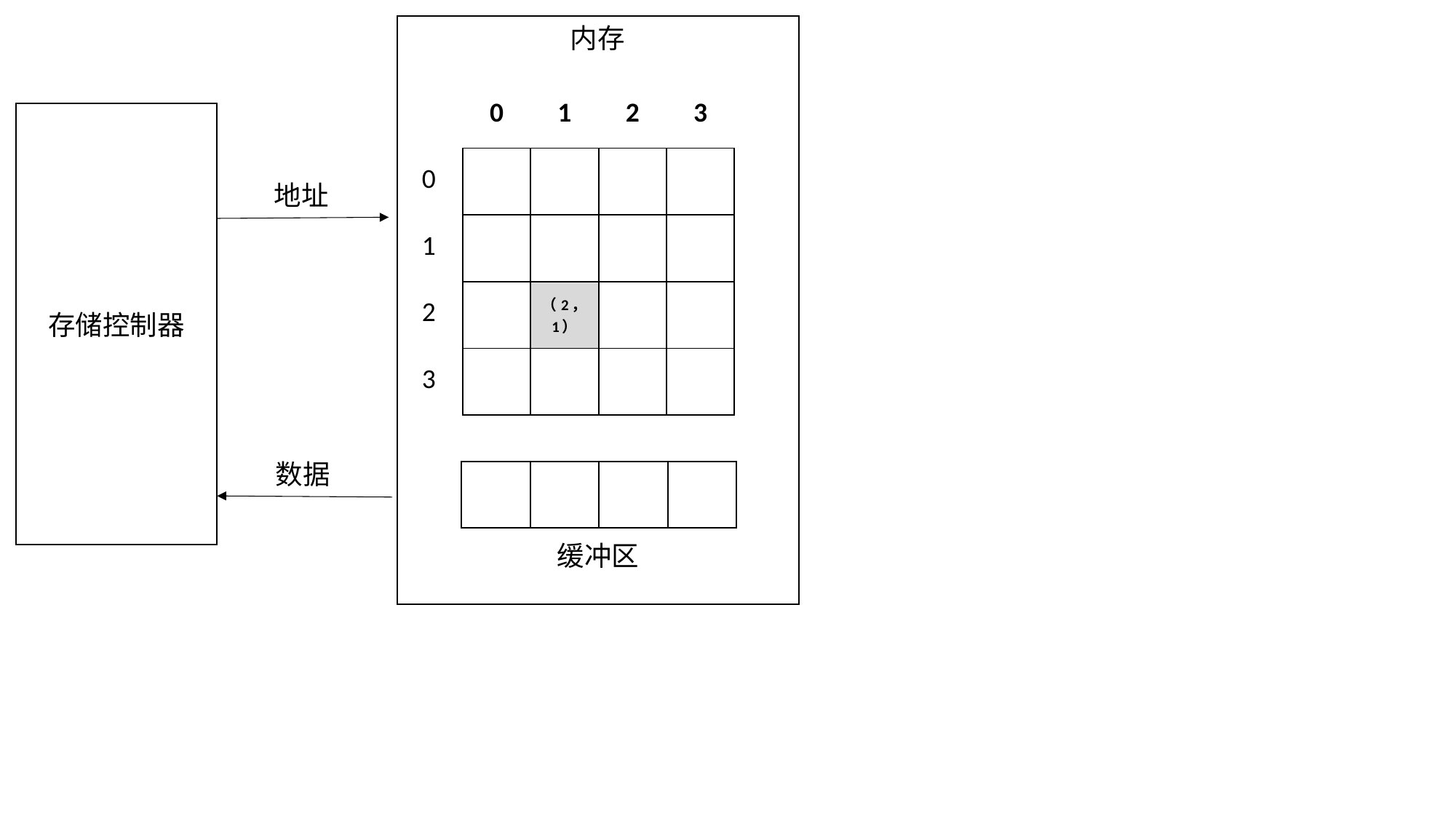

内存
|  | 0 | 1 | 2 | 3 |
| --- | --- | --- | --- | --- |
| 0 |  |  |  |  |
| 1 |  |  |  |  |
| 2 |  | （2，1） |  |  |
| 3 |  |  |  |  |
存储控制器
地址
数据
|  |  |  |  |
| --- | --- | --- | --- |
缓冲区